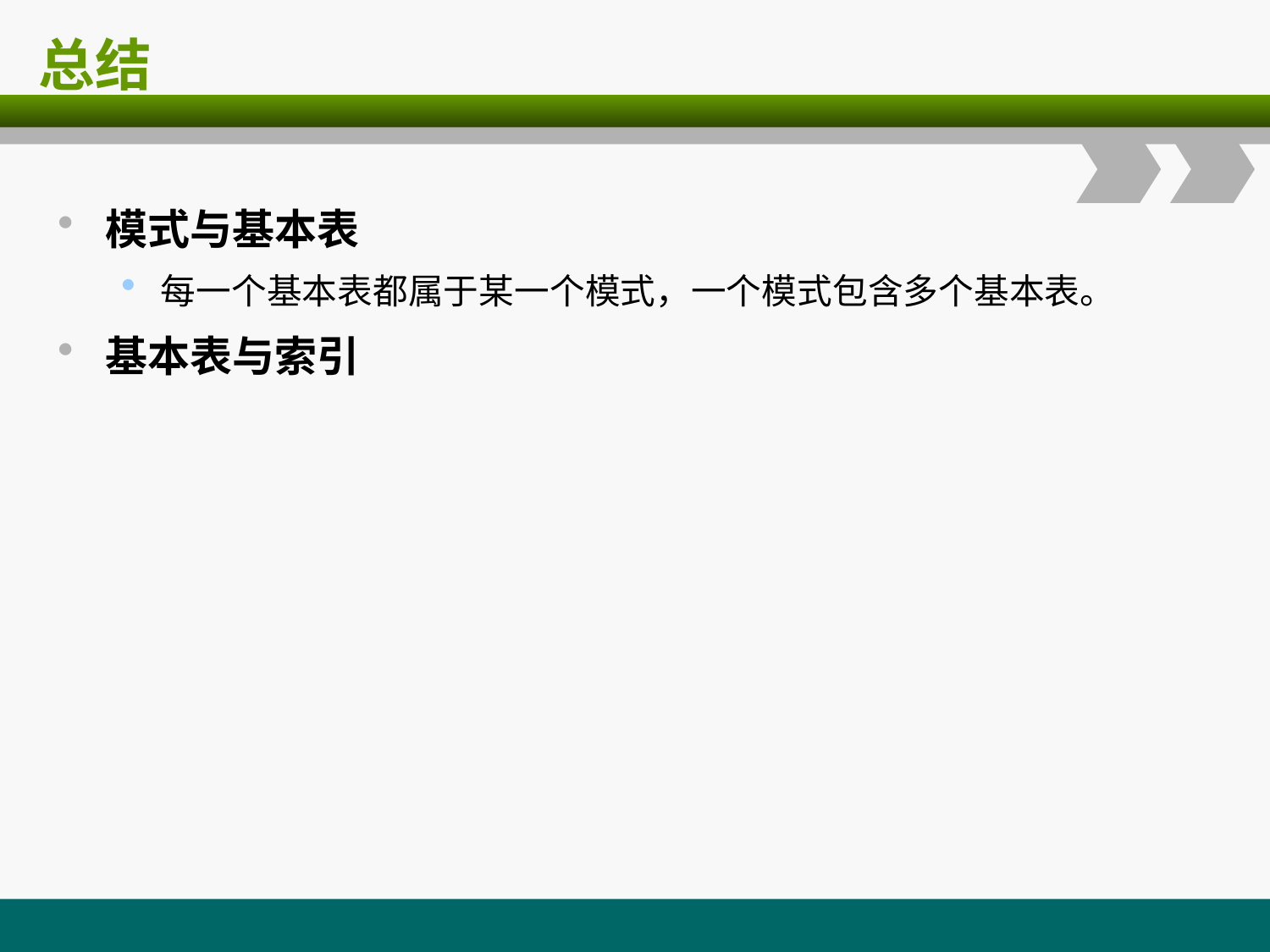

# 总结
模式与基本表
每一个基本表都属于某一个模式，一个模式包含多个基本表。
基本表与索引